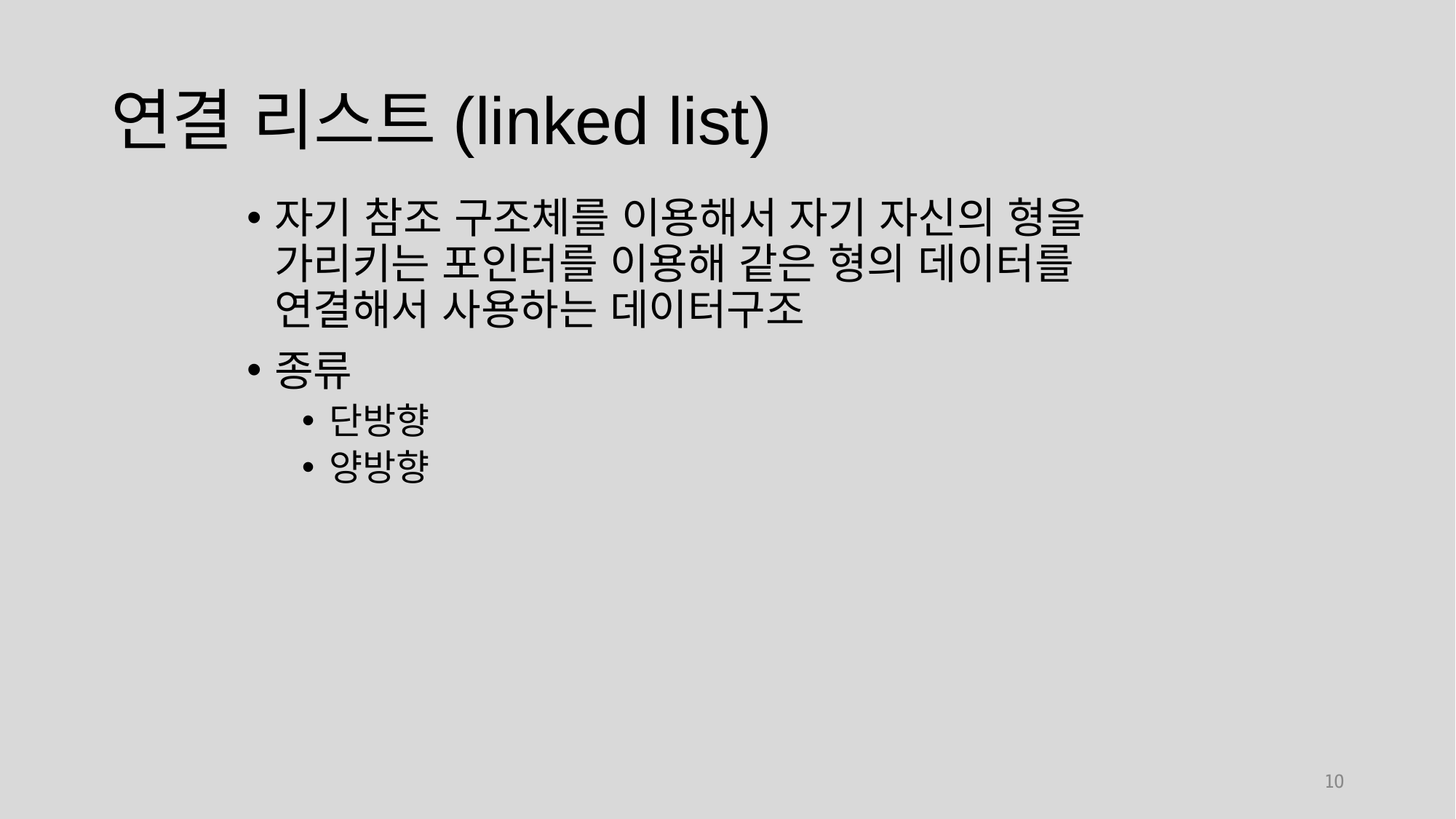

# 연결 리스트(linked list)
자기 참조 구조체를 이용해서 자기 자신의 형을 가리키는 포인터를 이용해 같은 형의 데이터를 연결해서 사용하는 데이터구조
종류
단방향
양방향
10